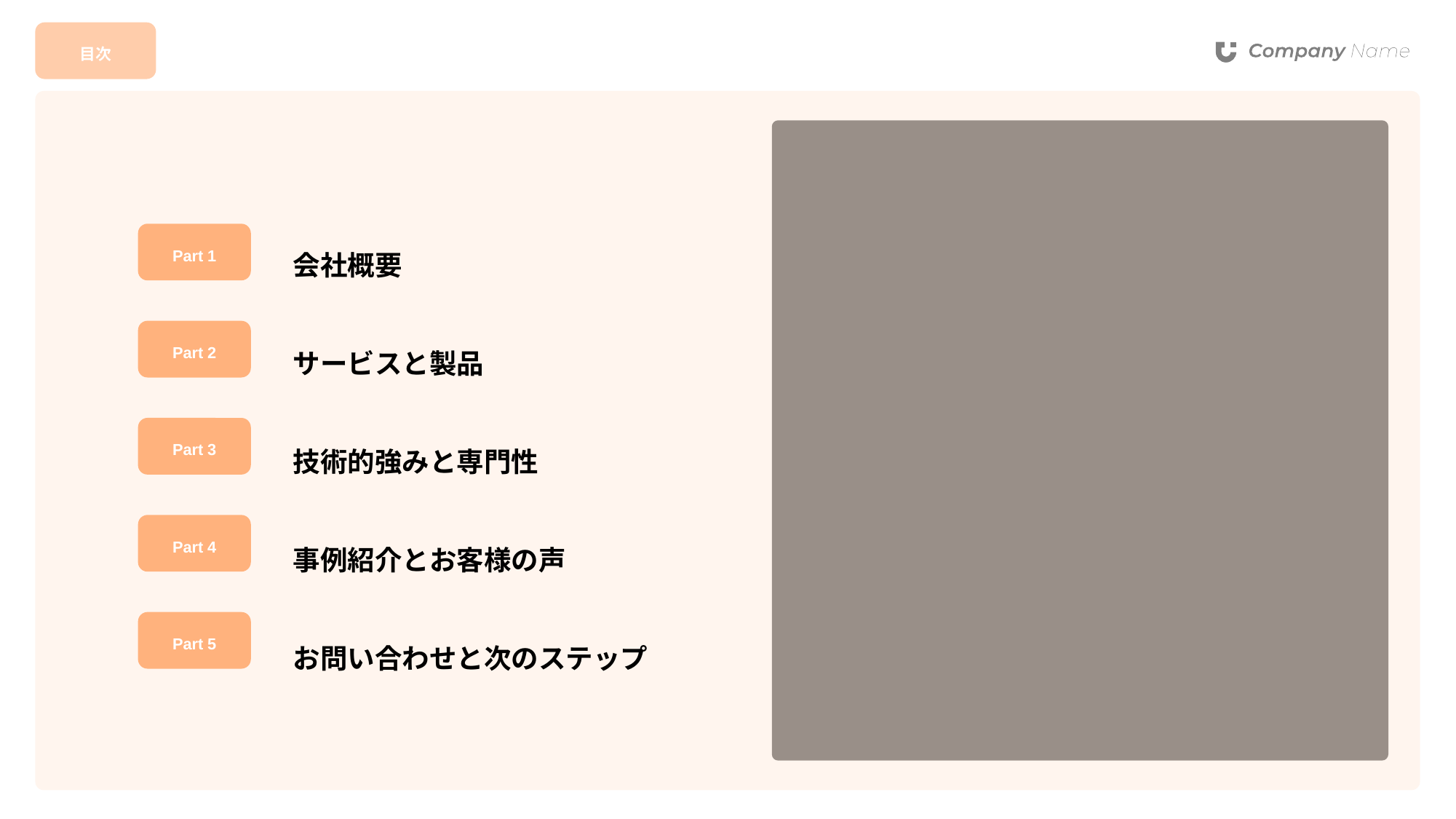

目次

会社概要
サービスと製品
技術的強みと専門性
事例紹介とお客様の声
お問い合わせと次のステップ
Part 1
Part 2
Part 3
Part 4
Part 5